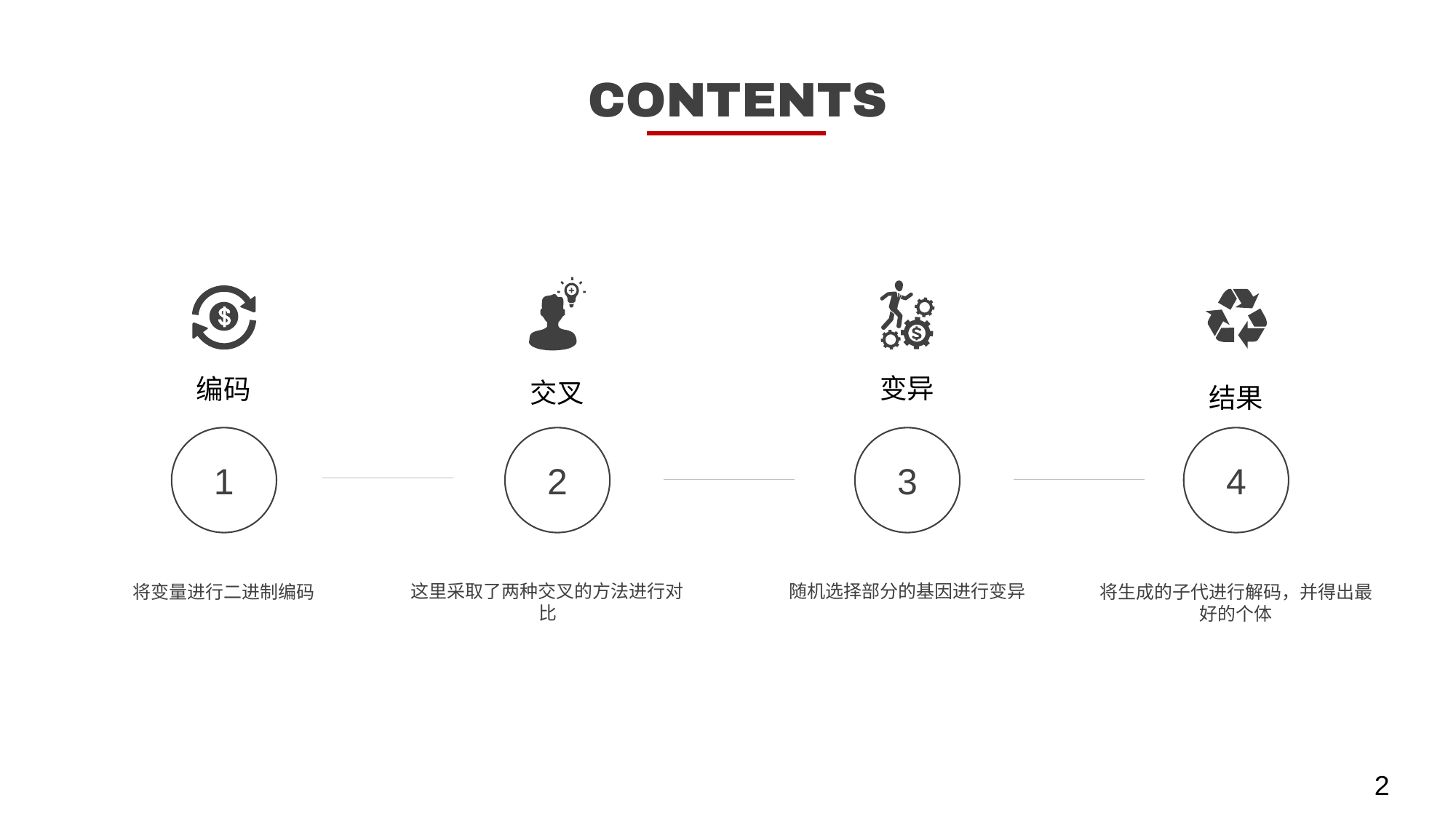

CONTENTS

变异
      编码
交叉
结果
1
2
3
4
随机选择部分的基因进行变异
这里采取了两种交叉的方法进行对比
将变量进行二进制编码
将生成的子代进行解码，并得出最好的个体
2